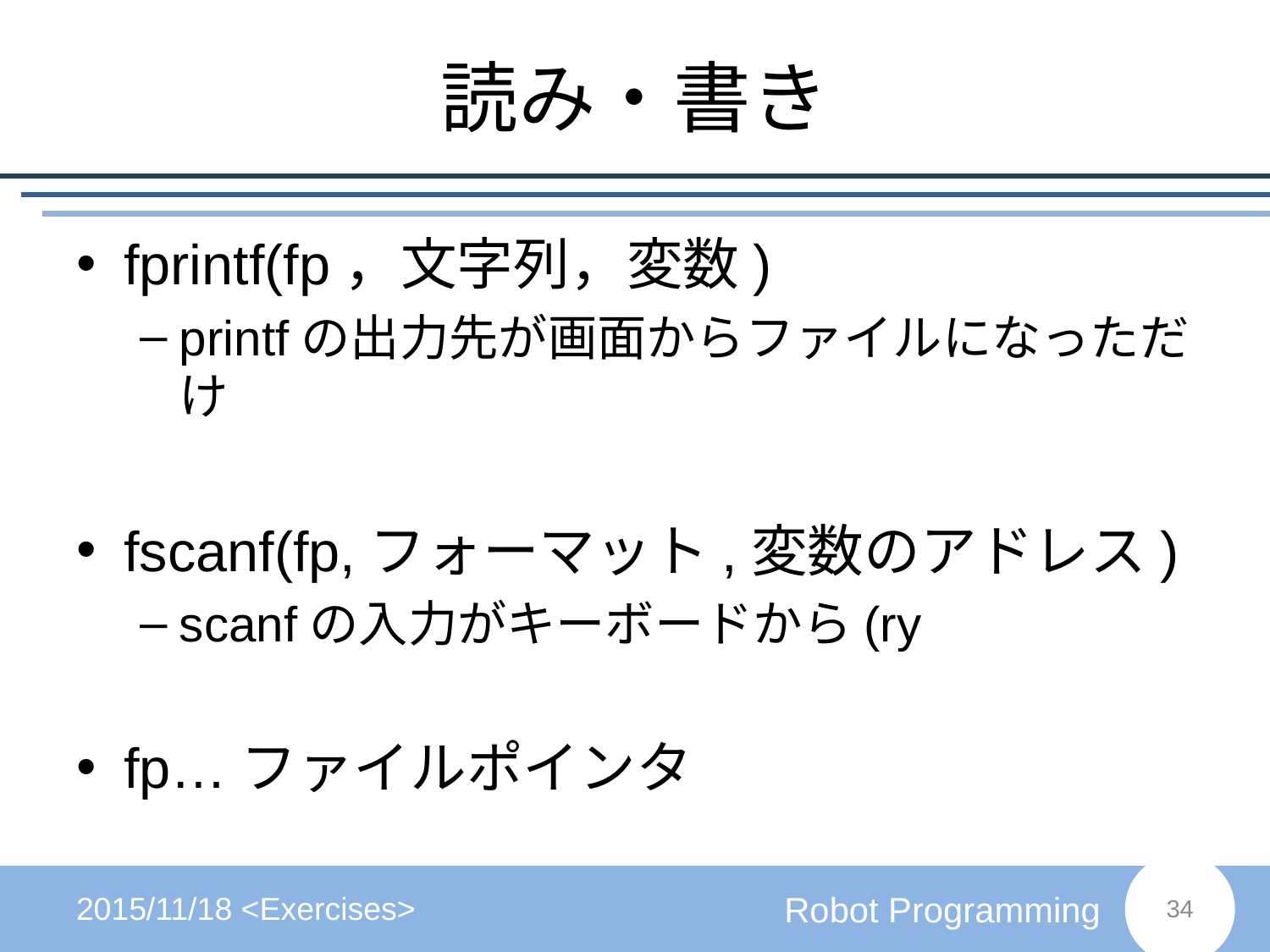

# 読み・書き
fprintf(fp，文字列，変数)
printfの出力先が画面からファイルになっただけ

fscanf(fp,フォーマット,変数のアドレス)
scanfの入力がキーボードから(ry

fp…ファイルポインタ
2015/11/18 <Exercises>
34